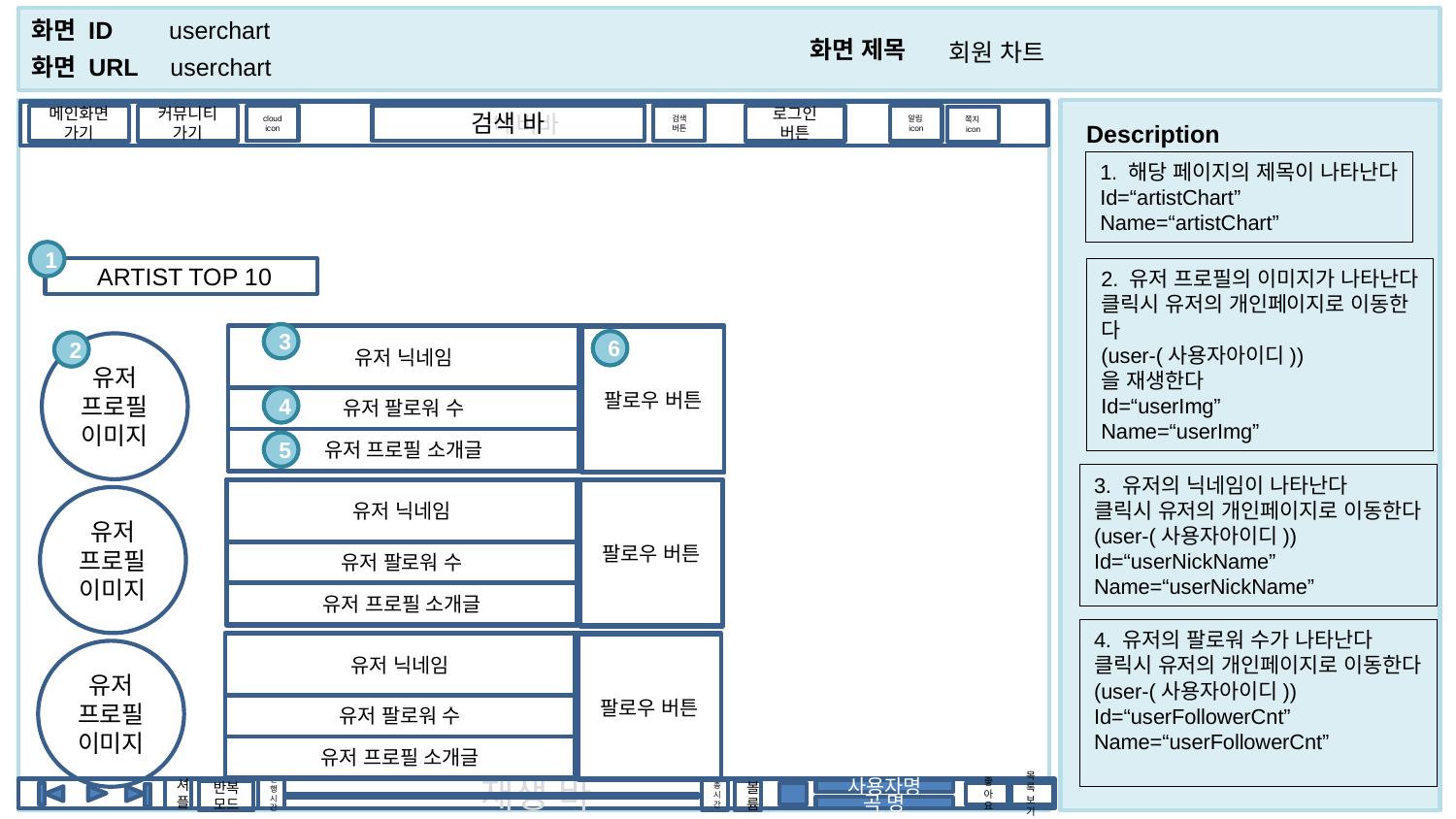

userchart
회원 차트
userchart
      네비바
검색 바
검색
버튼
cloud
icon
메인화면
가기
커뮤니티가기
로그인
버튼
알림icon
쪽지icon
1. 해당 페이지의 제목이 나타난다
Id=“artistChart”
Name=“artistChart”
1
 ARTIST TOP 10
2. 유저 프로필의 이미지가 나타난다
클릭시 유저의 개인페이지로 이동한
다
(user-(사용자아이디))
을 재생한다
Id=“userImg”
Name=“userImg”
3

유저 닉네임
팔로우 버튼
유저 프로필 이미지
유저 팔로워 수
유저 프로필 소개글
6
2
4
5
3. 유저의 닉네임이 나타난다
클릭시 유저의 개인페이지로 이동한다
(user-(사용자아이디))
Id=“userNickName”
Name=“userNickName”

유저 닉네임
팔로우 버튼
유저 프로필 이미지
유저 팔로워 수
유저 프로필 소개글
4. 유저의 팔로워 수가 나타난다
클릭시 유저의 개인페이지로 이동한다
(user-(사용자아이디))
Id=“userFollowerCnt”
Name=“userFollowerCnt”

유저 닉네임
팔로우 버튼
유저 프로필 이미지
유저 팔로워 수
유저 프로필 소개글
셔플
진행시간
재생 바
총시간
사용자명
볼륨
반복 모드

좋아요
목록
보기

곡 명